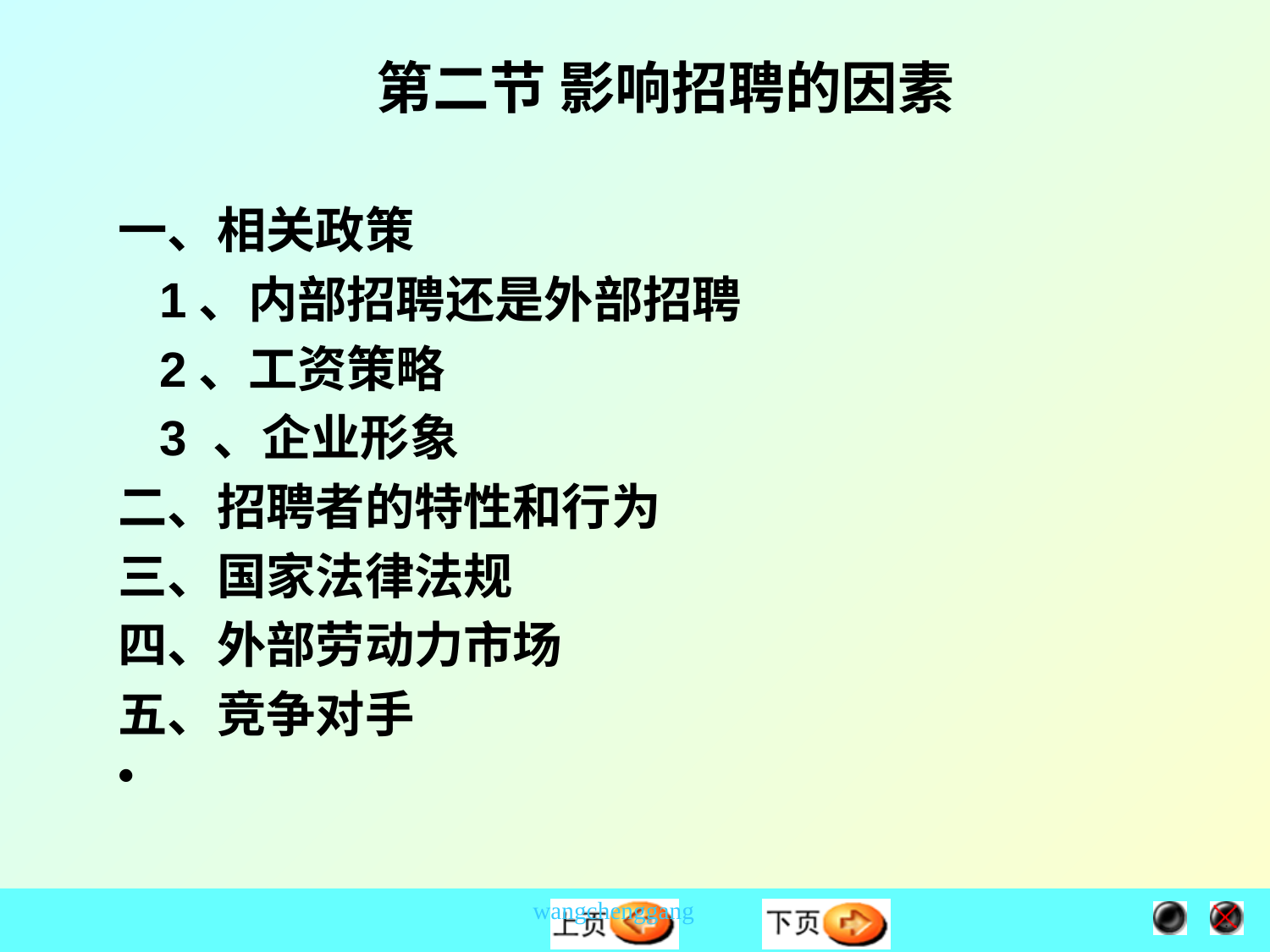

第二节 影响招聘的因素

一、相关政策
   1、内部招聘还是外部招聘
   2、工资策略
   3 、企业形象
二、招聘者的特性和行为
三、国家法律法规
四、外部劳动力市场
五、竞争对手

wangchenggang